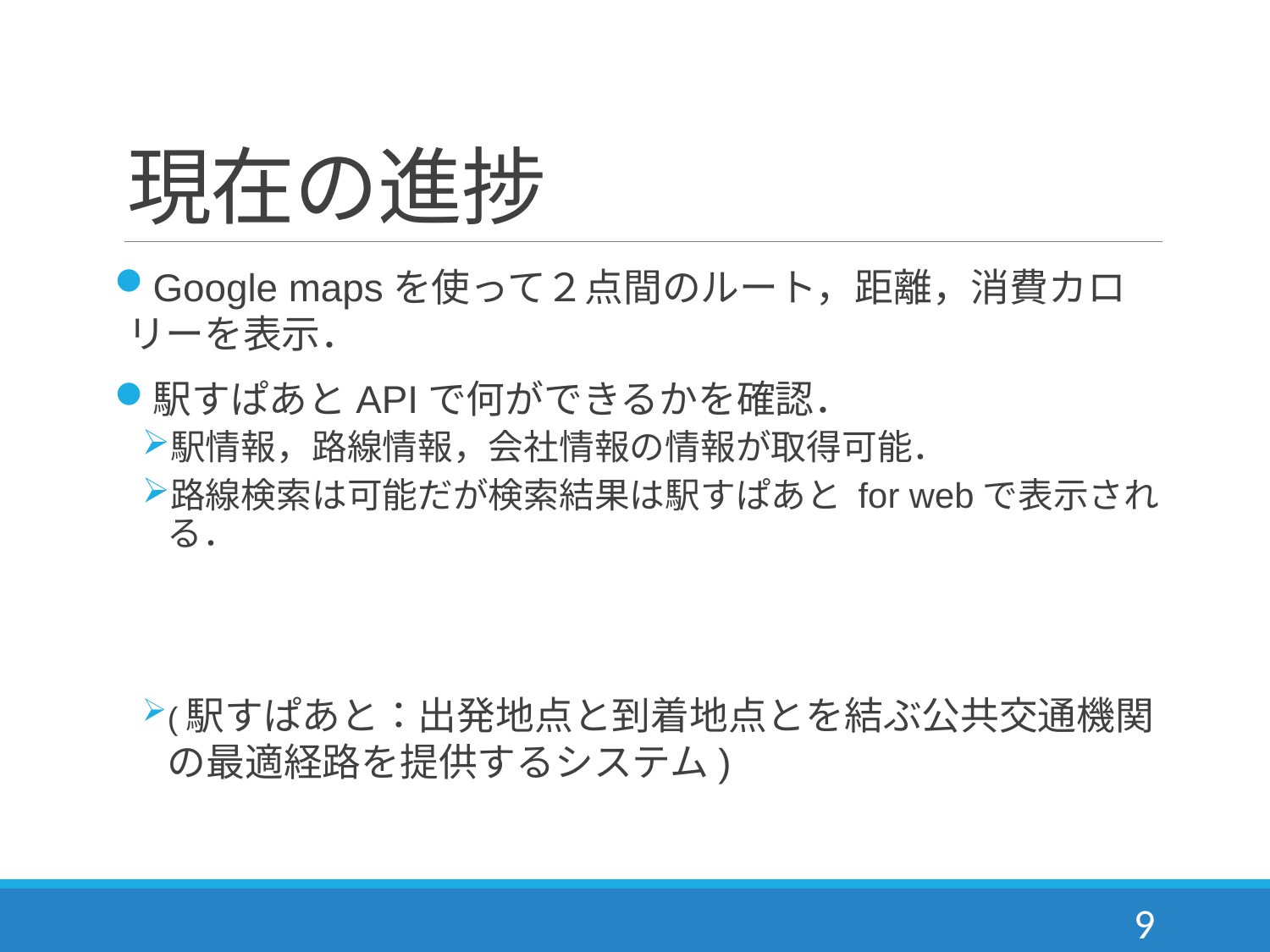

# 現在の進捗
Google mapsを使って２点間のルート，距離，消費カロリーを表示．
駅すぱあとAPIで何ができるかを確認．
駅情報，路線情報，会社情報の情報が取得可能．
路線検索は可能だが検索結果は駅すぱあと for webで表示される．

(駅すぱあと：出発地点と到着地点とを結ぶ公共交通機関の最適経路を提供するシステム)
9